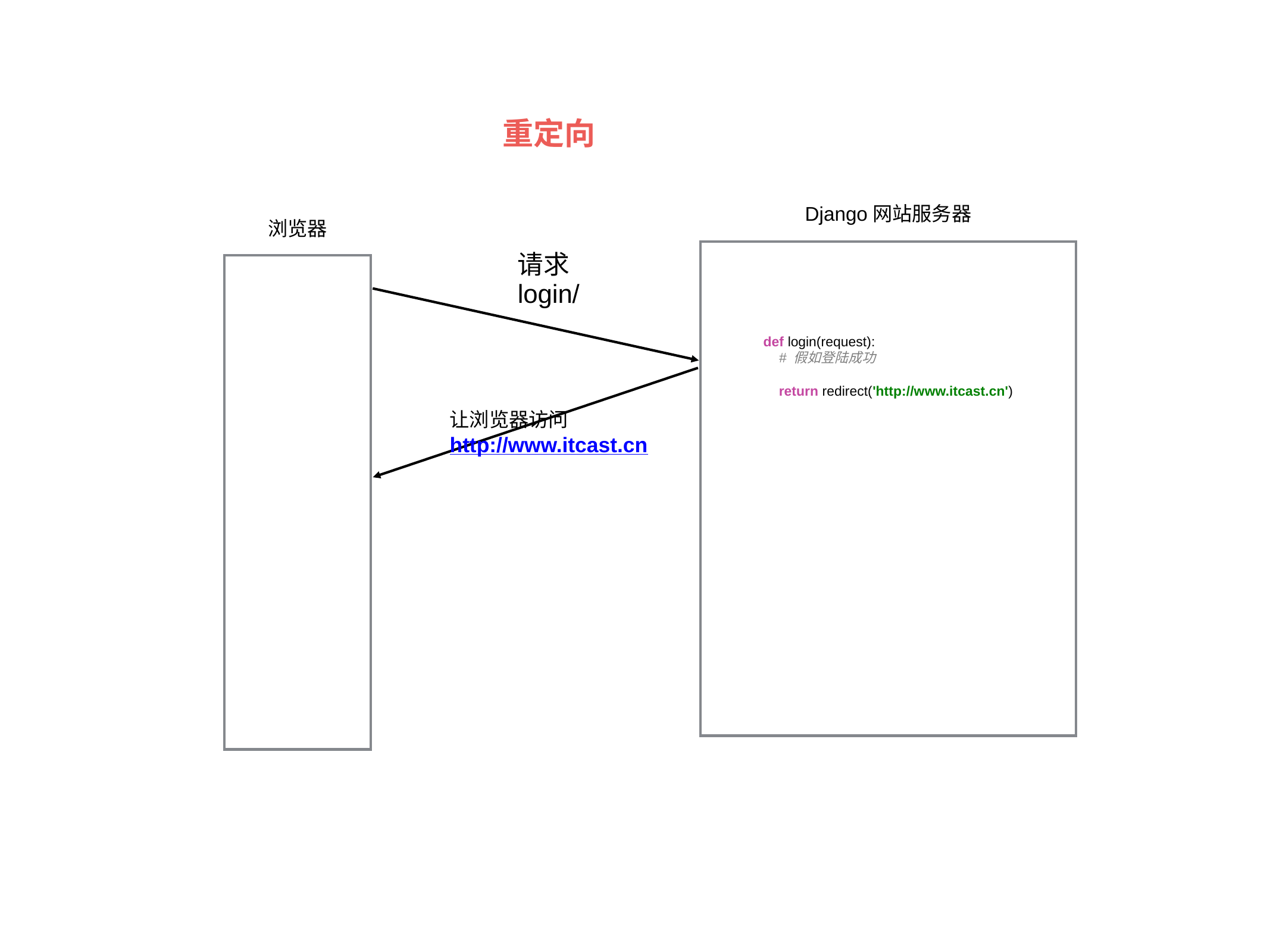

重定向
Django网站服务器
浏览器

请求
login/

def login(request):
    # 假如登陆成功

    return redirect('http://www.itcast.cn')

让浏览器访问
http://www.itcast.cn